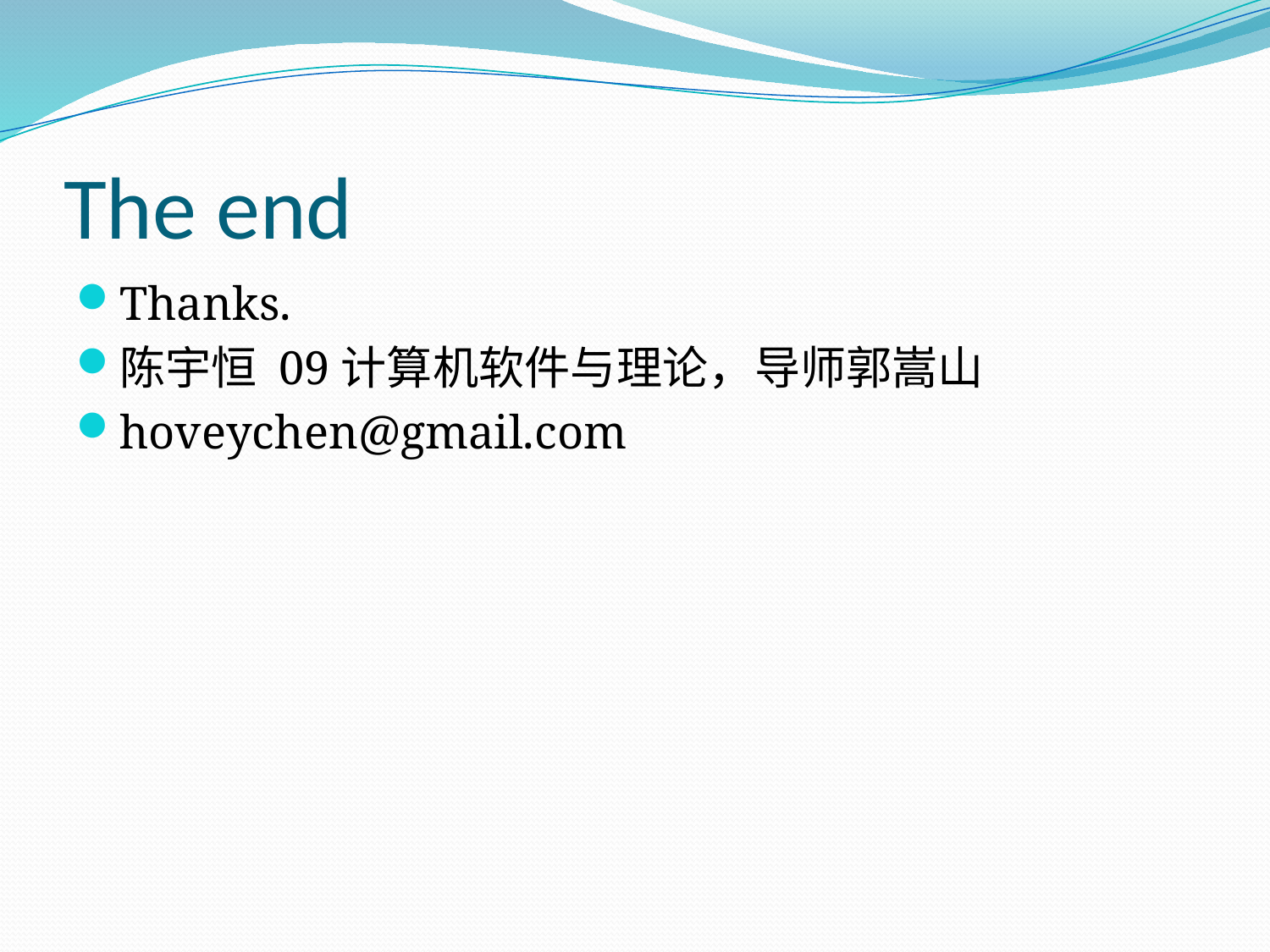

# The end
Thanks.
陈宇恒 09计算机软件与理论，导师郭嵩山
hoveychen@gmail.com